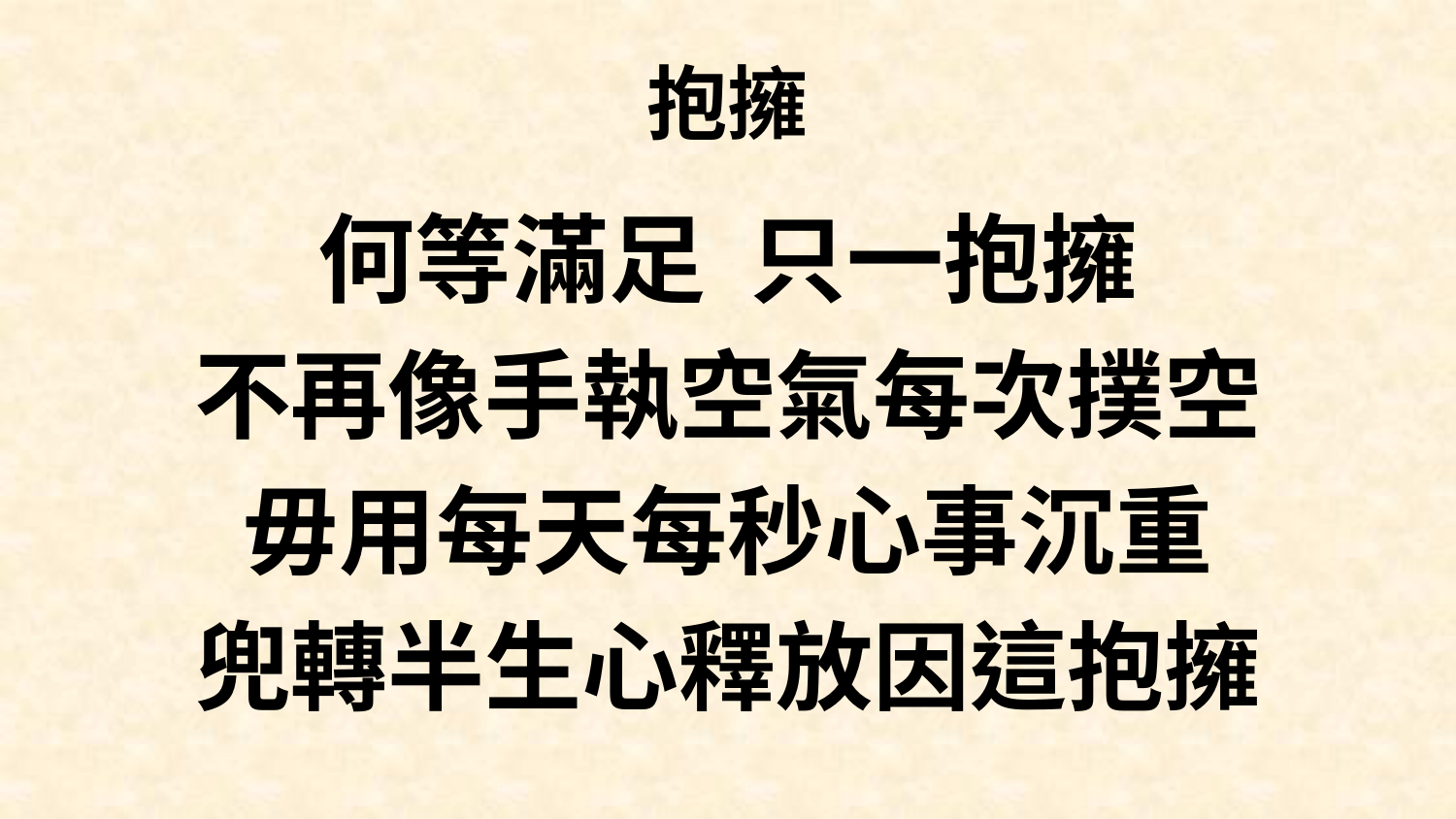

# 抱擁
何等滿足  只一抱擁
不再像手執空氣每次撲空
毋用每天每秒心事沉重
兜轉半生心釋放因這抱擁